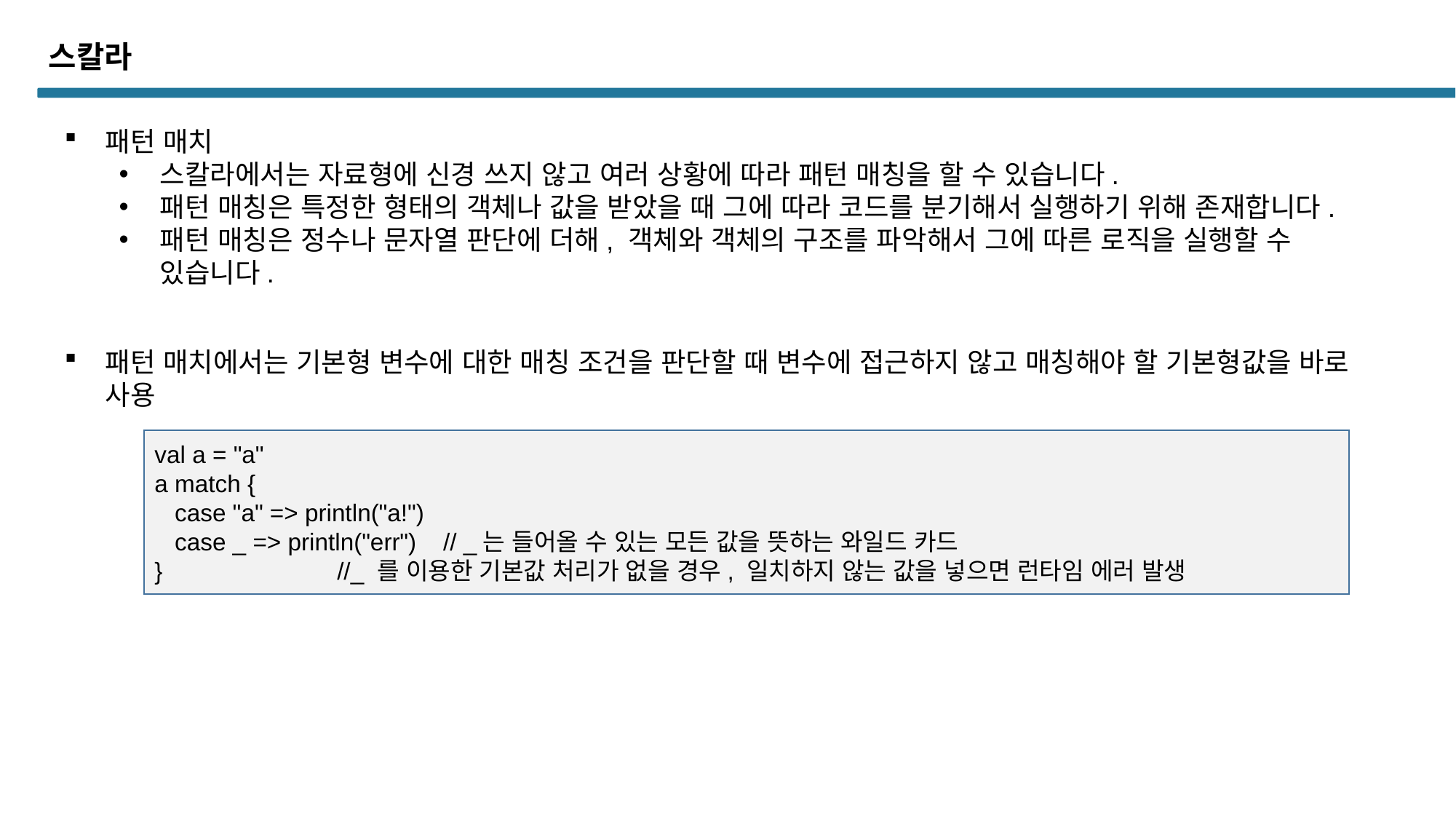

스칼라
패턴 매치
스칼라에서는 자료형에 신경 쓰지 않고 여러 상황에 따라 패턴 매칭을 할 수 있습니다.
패턴 매칭은 특정한 형태의 객체나 값을 받았을 때 그에 따라 코드를 분기해서 실행하기 위해 존재합니다.
패턴 매칭은 정수나 문자열 판단에 더해, 객체와 객체의 구조를 파악해서 그에 따른 로직을 실행할 수 있습니다.
패턴 매치에서는 기본형 변수에 대한 매칭 조건을 판단할 때 변수에 접근하지 않고 매칭해야 할 기본형값을 바로 사용
val a = "a"
a match {
   case "a" => println("a!")
   case _ => println("err")    // _는 들어올 수 있는 모든 값을 뜻하는 와일드 카드
}                          //_ 를 이용한 기본값 처리가 없을 경우, 일치하지 않는 값을 넣으면 런타임 에러 발생